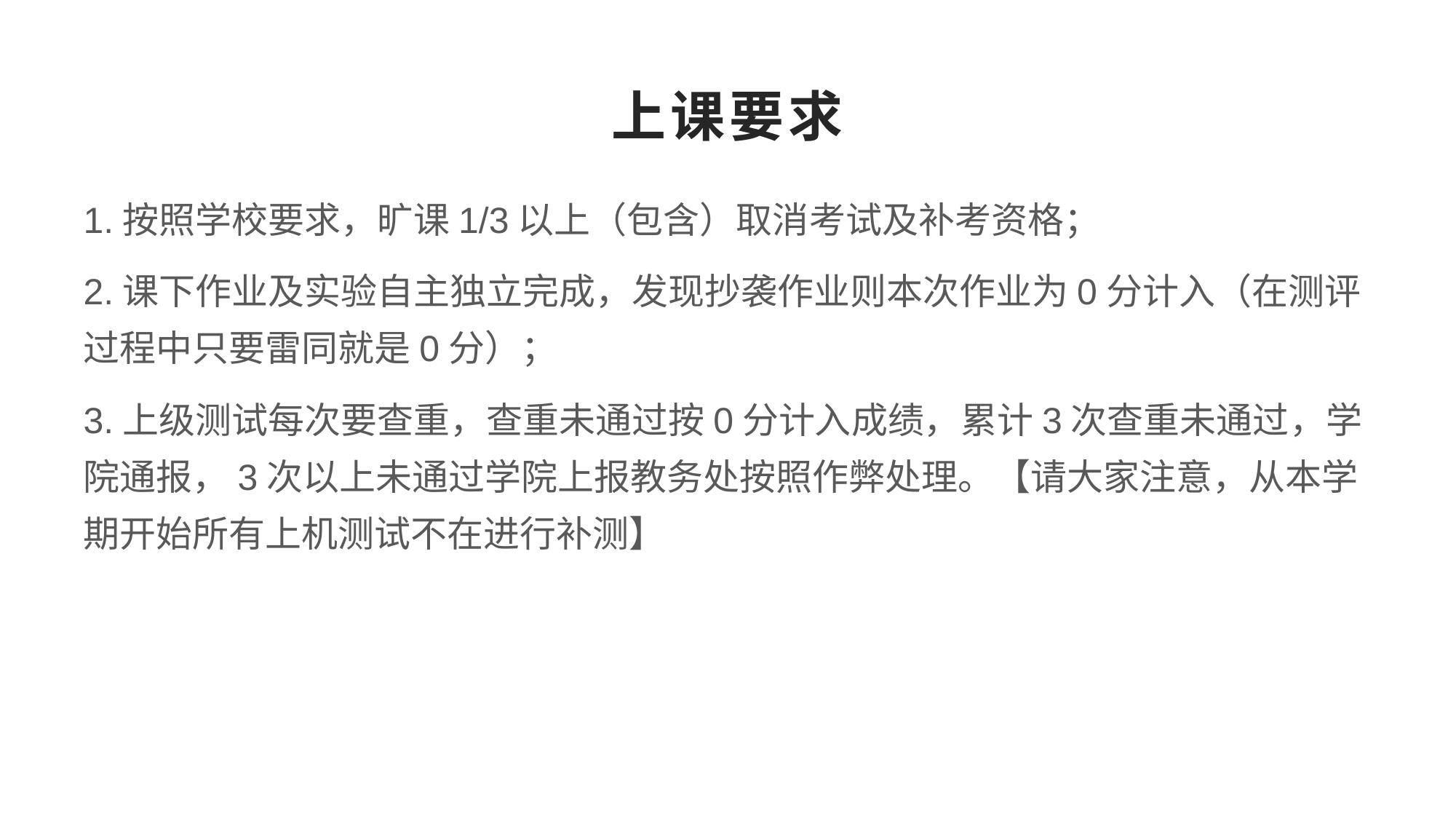

# 上课要求
1.按照学校要求，旷课1/3以上（包含）取消考试及补考资格；
2.课下作业及实验自主独立完成，发现抄袭作业则本次作业为0分计入（在测评过程中只要雷同就是0分）；
3.上级测试每次要查重，查重未通过按0分计入成绩，累计3次查重未通过，学院通报，3次以上未通过学院上报教务处按照作弊处理。【请大家注意，从本学期开始所有上机测试不在进行补测】